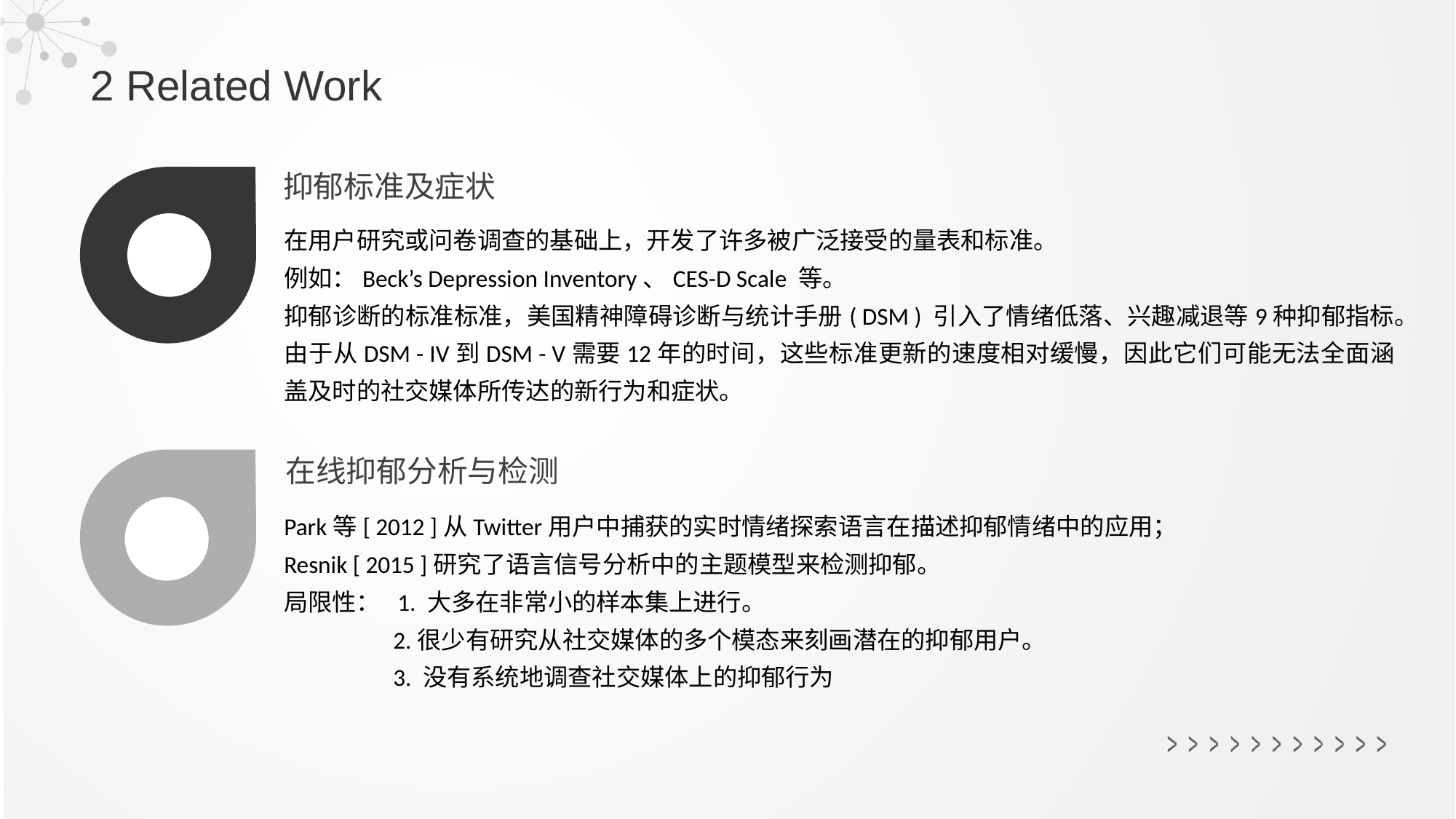

2 Related Work
抑郁标准及症状

在用户研究或问卷调查的基础上，开发了许多被广泛接受的量表和标准。
例如：Beck’s Depression Inventory、CES-D Scale 等。
抑郁诊断的标准标准，美国精神障碍诊断与统计手册( DSM ) 引入了情绪低落、兴趣减退等9种抑郁指标。
由于从DSM - IV到DSM - V需要12年的时间，这些标准更新的速度相对缓慢，因此它们可能无法全面涵盖及时的社交媒体所传达的新行为和症状。

在线抑郁分析与检测

Park等[ 2012 ]从Twitter用户中捕获的实时情绪探索语言在描述抑郁情绪中的应用；
Resnik [ 2015 ]研究了语言信号分析中的主题模型来检测抑郁。
局限性：  1. 大多在非常小的样本集上进行。
	2.很少有研究从社交媒体的多个模态来刻画潜在的抑郁用户。
	3. 没有系统地调查社交媒体上的抑郁行为